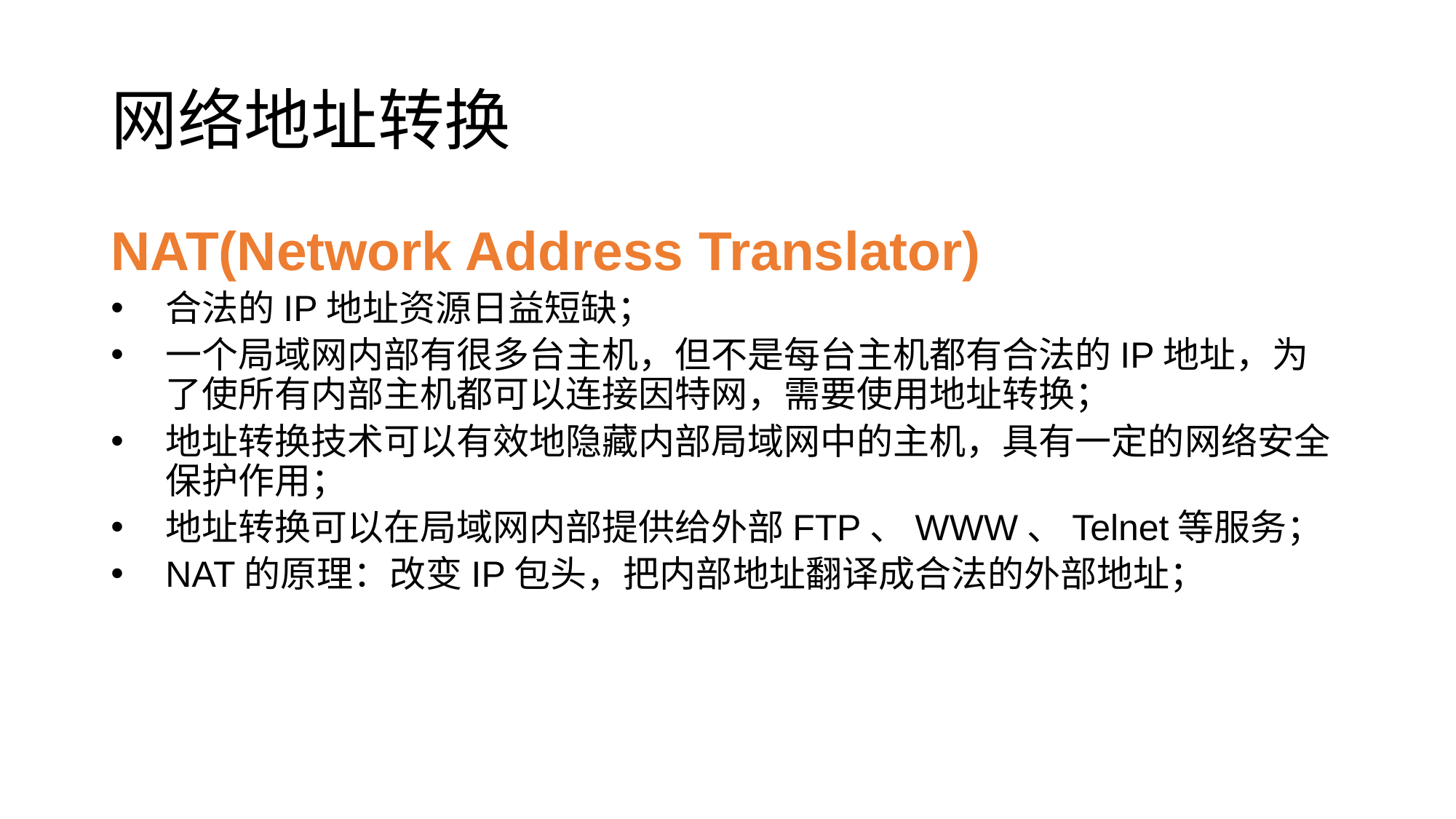

# 网络地址转换
NAT(Network Address Translator)
合法的IP地址资源日益短缺；
一个局域网内部有很多台主机，但不是每台主机都有合法的IP地址，为了使所有内部主机都可以连接因特网，需要使用地址转换；
地址转换技术可以有效地隐藏内部局域网中的主机，具有一定的网络安全保护作用；
地址转换可以在局域网内部提供给外部FTP、WWW、Telnet等服务；
NAT的原理：改变IP包头，把内部地址翻译成合法的外部地址；